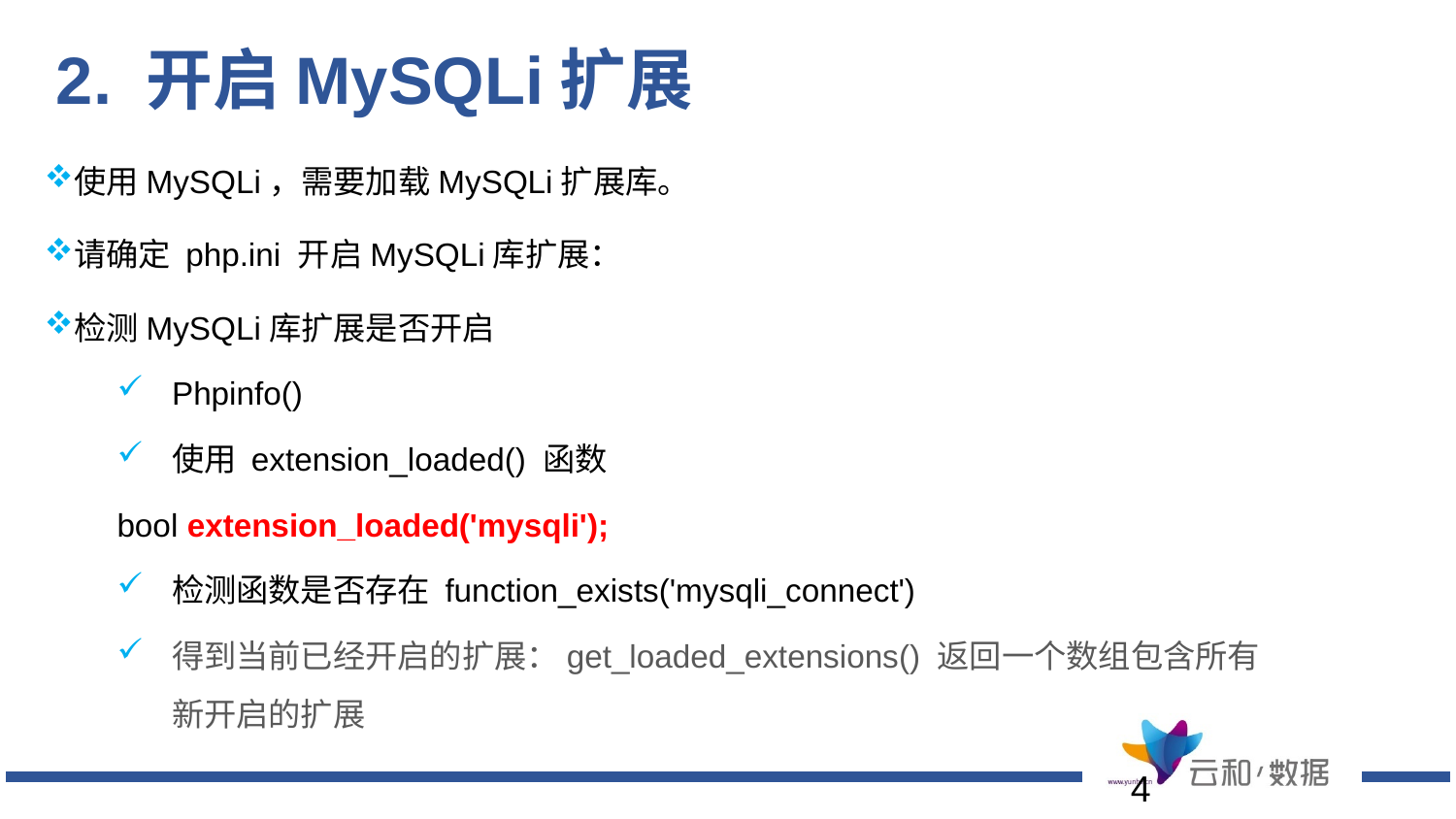

# 2. 开启MySQLi扩展
使用MySQLi，需要加载MySQLi扩展库。
请确定 php.ini 开启MySQLi库扩展：
检测MySQLi库扩展是否开启
Phpinfo()
使用 extension_loaded() 函数
bool extension_loaded('mysqli');
检测函数是否存在 function_exists('mysqli_connect')
得到当前已经开启的扩展：get_loaded_extensions() 返回一个数组包含所有新开启的扩展
4